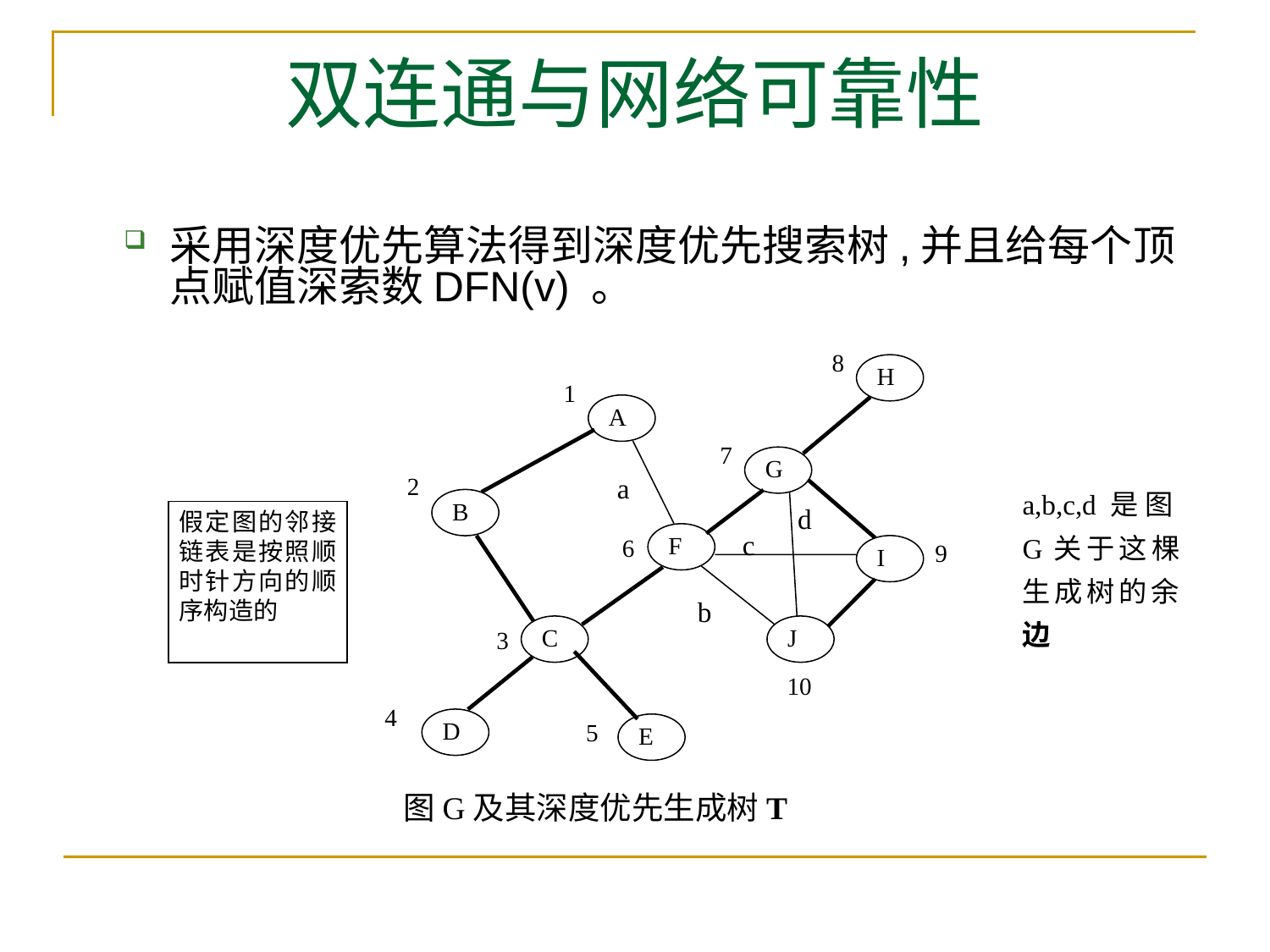

# 双连通与网络可靠性
采用深度优先算法得到深度优先搜索树,并且给每个顶点赋值深索数DFN(v) 。

8
1
7
2
a
d
c
6
9
b
3
10
4
5
H
A

G

B

F

I

C
J

D
E
a,b,c,d是图G关于这棵生成树的余边
假定图的邻接链表是按照顺时针方向的顺序构造的
图G及其深度优先生成树T